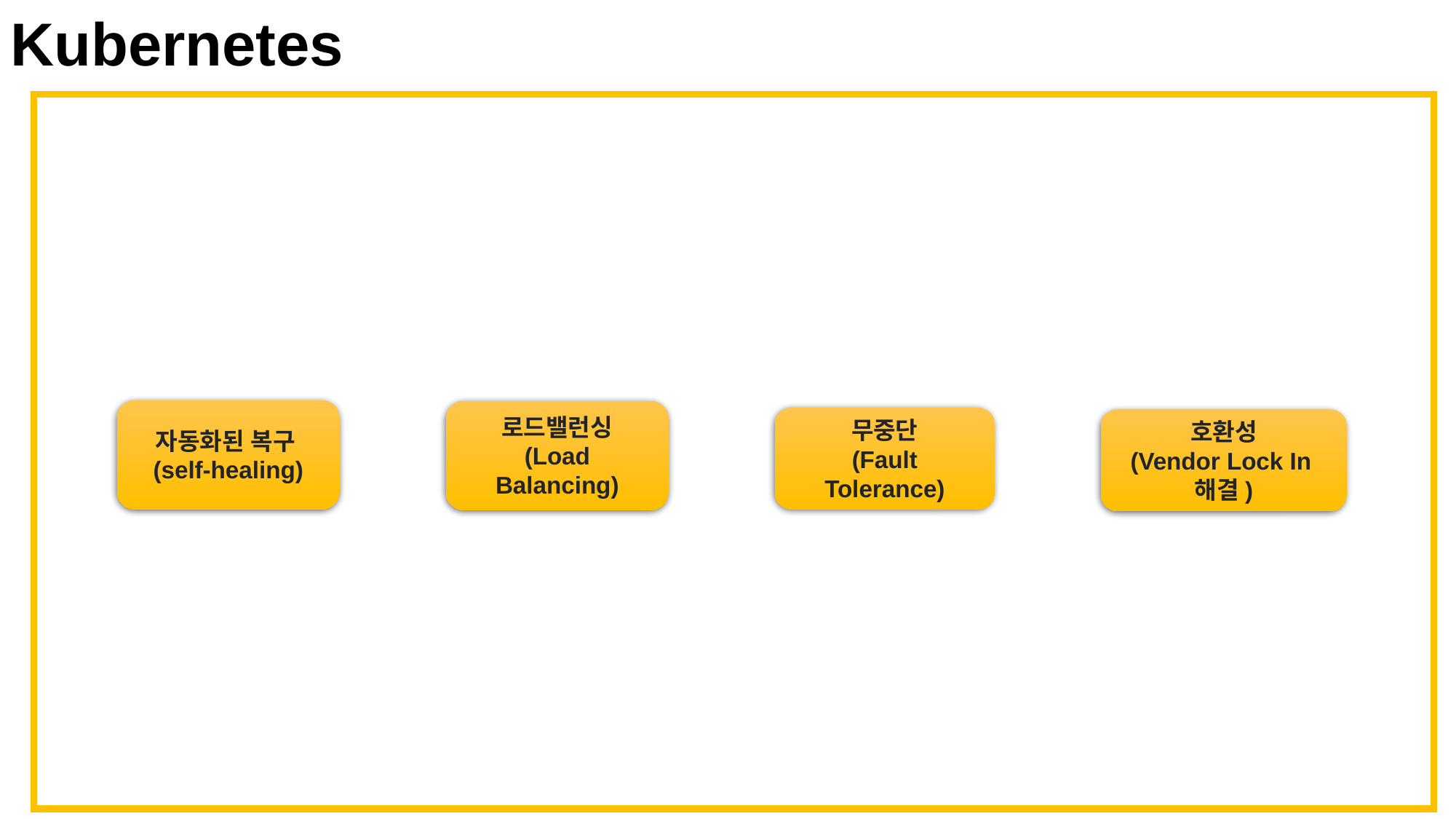

Kubernetes

자동화된 복구(self-healing)
로드밸런싱
(Load Balancing)
무중단
(Fault Tolerance)
호환성
(Vendor Lock In해결)